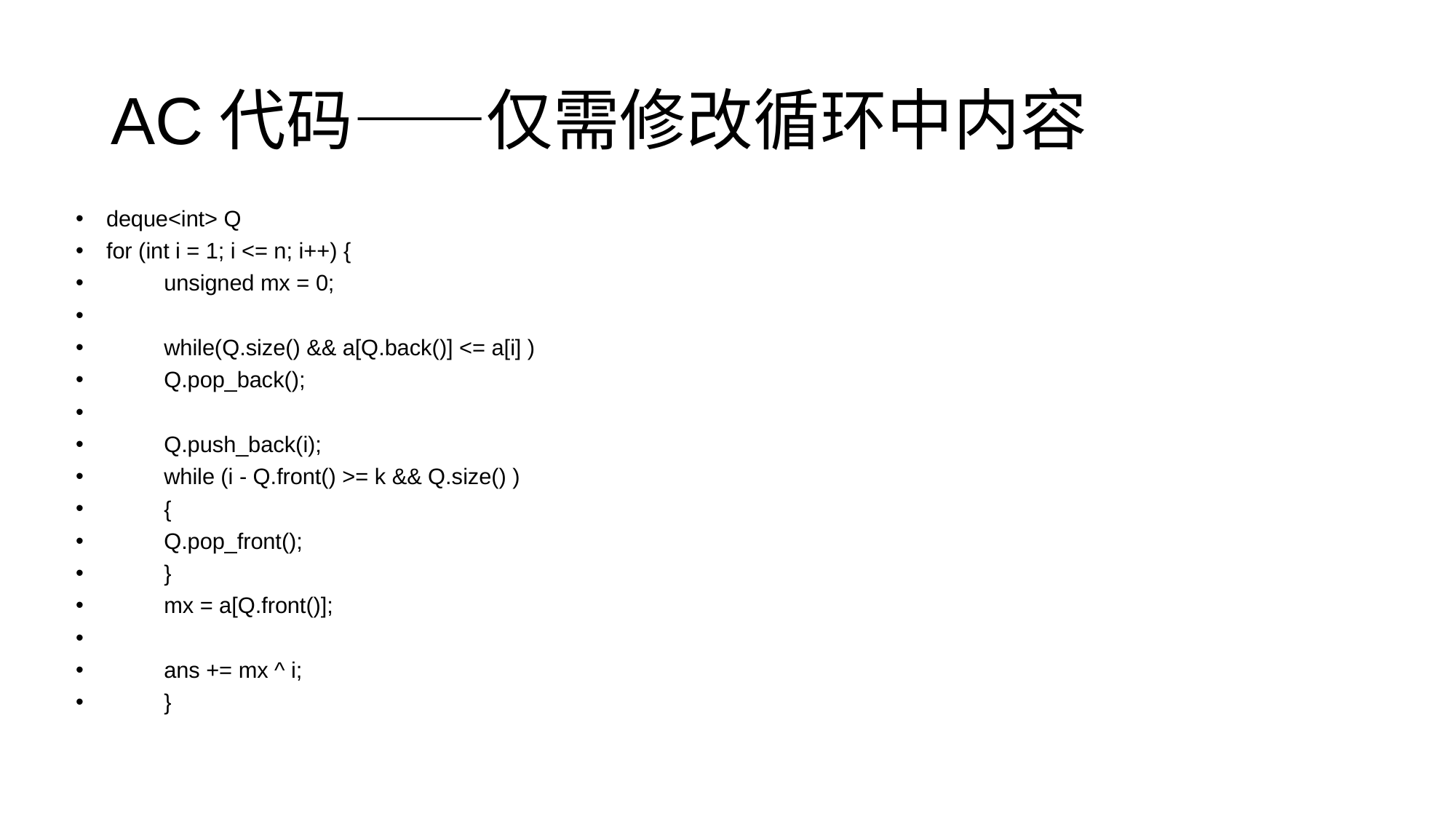

# AC代码——仅需修改循环中内容
deque<int> Q
for (int i = 1; i <= n; i++) {
			unsigned mx = 0;

				while(Q.size() && a[Q.back()] <= a[i] )
				Q.pop_back();

				Q.push_back(i);
				while (i - Q.front() >= k && Q.size() )
				{
					Q.pop_front();
				}
				mx = a[Q.front()];

			ans += mx ^ i;
		}